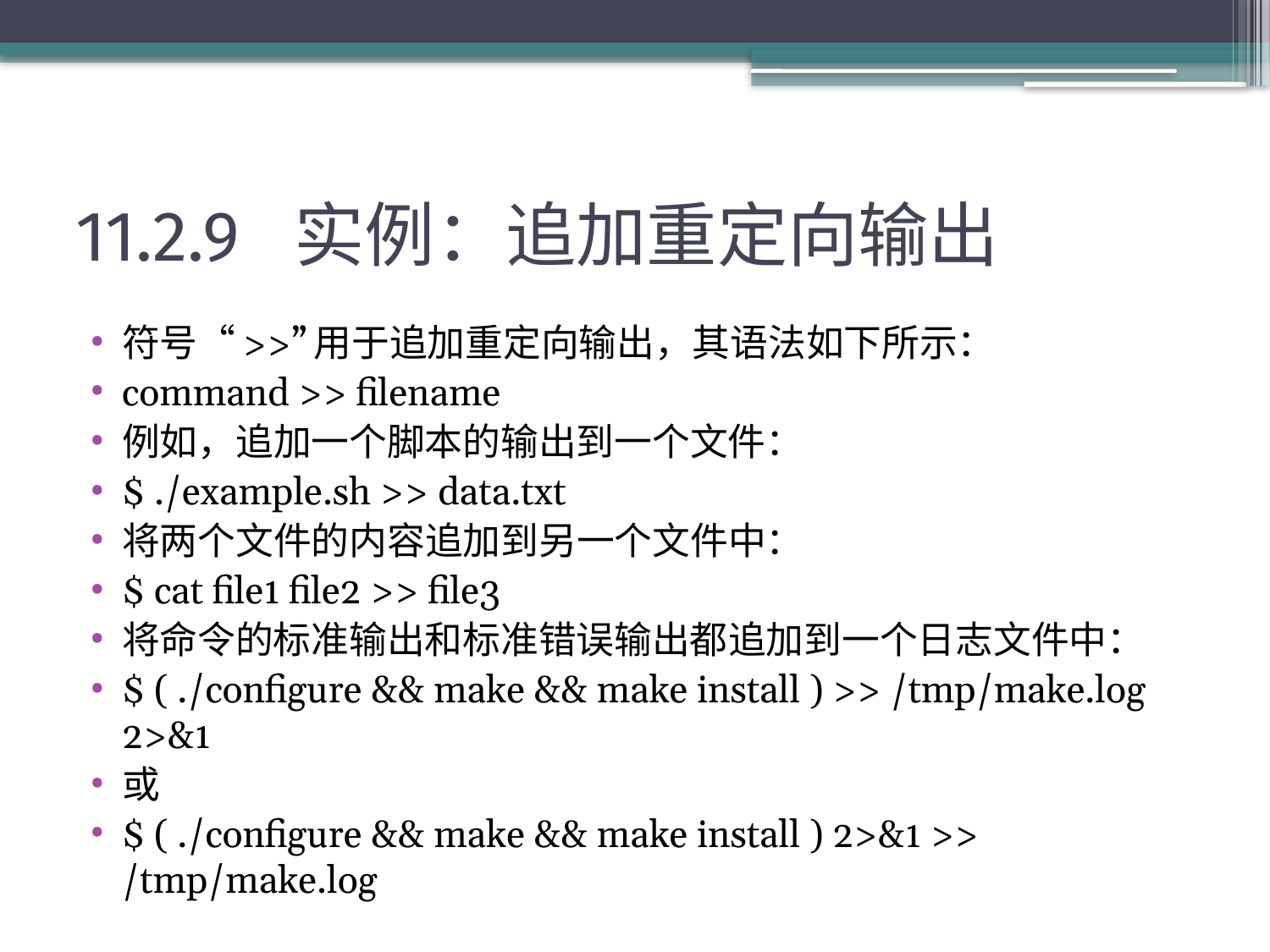

# 11.2.9  实例：追加重定向输出
符号“>>”用于追加重定向输出，其语法如下所示：
command >> filename
例如，追加一个脚本的输出到一个文件：
$ ./example.sh >> data.txt
将两个文件的内容追加到另一个文件中：
$ cat file1 file2 >> file3
将命令的标准输出和标准错误输出都追加到一个日志文件中：
$ ( ./configure && make && make install ) >> /tmp/make.log 2>&1
或
$ ( ./configure && make && make install ) 2>&1 >> /tmp/make.log